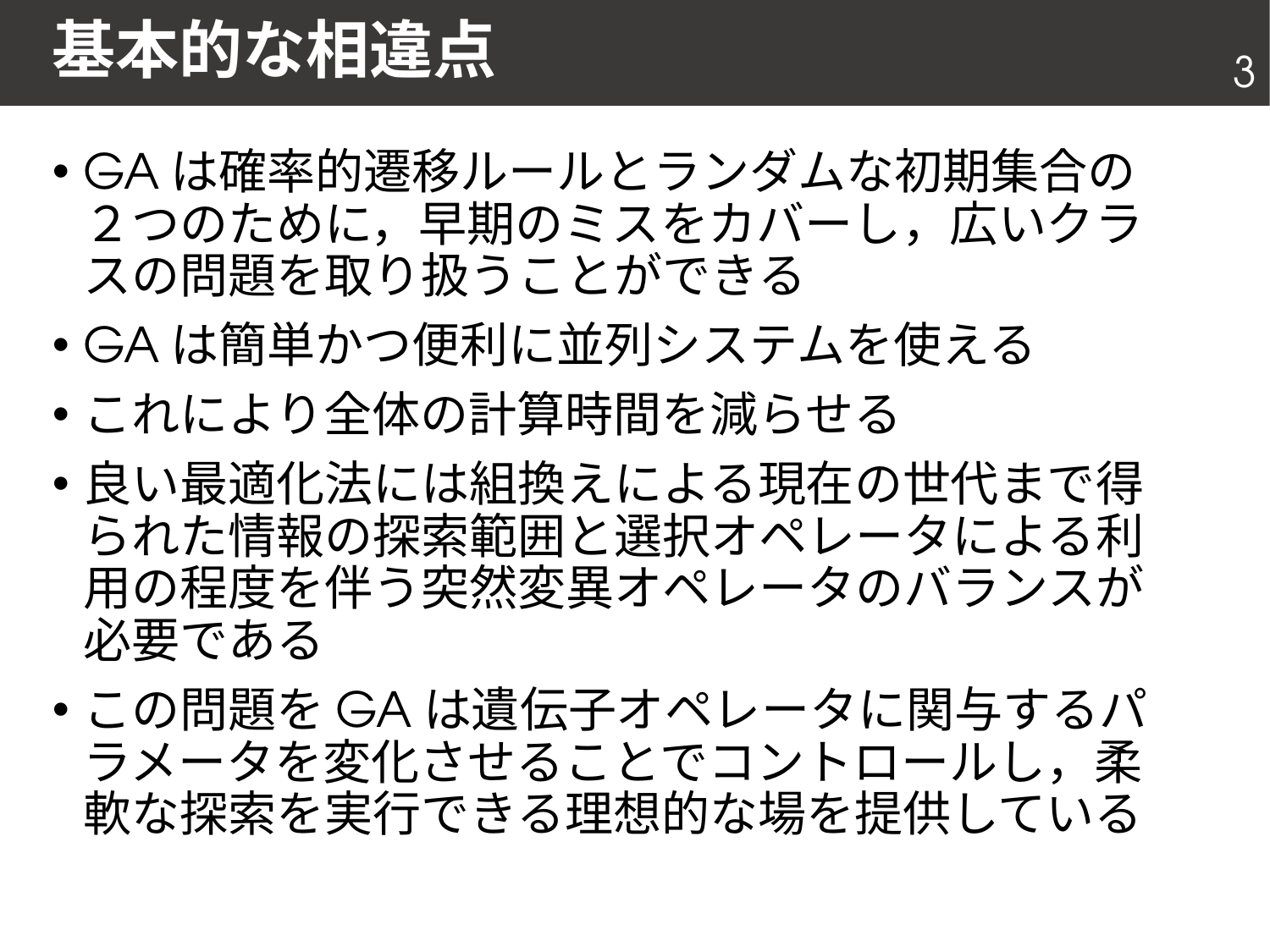

# 基本的な相違点
3
GAは確率的遷移ルールとランダムな初期集合の２つのために，早期のミスをカバーし，広いクラスの問題を取り扱うことができる
GAは簡単かつ便利に並列システムを使える
これにより全体の計算時間を減らせる
良い最適化法には組換えによる現在の世代まで得られた情報の探索範囲と選択オペレータによる利用の程度を伴う突然変異オペレータのバランスが必要である
この問題をGAは遺伝子オペレータに関与するパラメータを変化させることでコントロールし，柔軟な探索を実行できる理想的な場を提供している